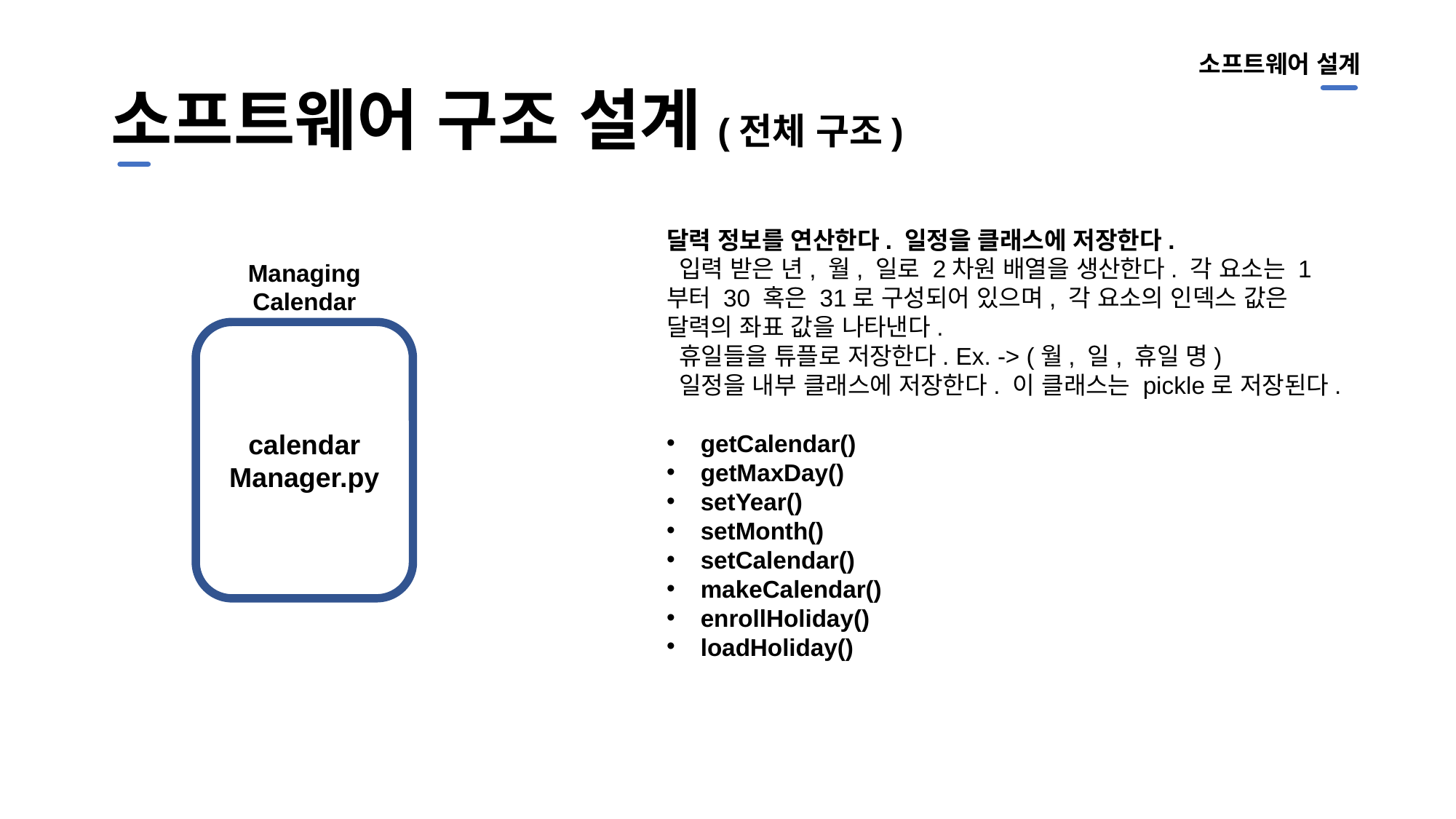

# 소프트웨어 구조 설계(전체 구조)
소프트웨어 설계
달력 정보를 연산한다. 일정을 클래스에 저장한다.
 입력 받은 년, 월, 일로 2차원 배열을 생산한다. 각 요소는 1부터 30 혹은 31로 구성되어 있으며, 각 요소의 인덱스 값은 달력의 좌표 값을 나타낸다.
 휴일들을 튜플로 저장한다. Ex. -> (월, 일, 휴일 명)
 일정을 내부 클래스에 저장한다. 이 클래스는 pickle로 저장된다.

getCalendar()
getMaxDay()
setYear()
setMonth()
setCalendar()
makeCalendar()
enrollHoliday()
loadHoliday()
Managing
Calendar
calendar
Manager.py